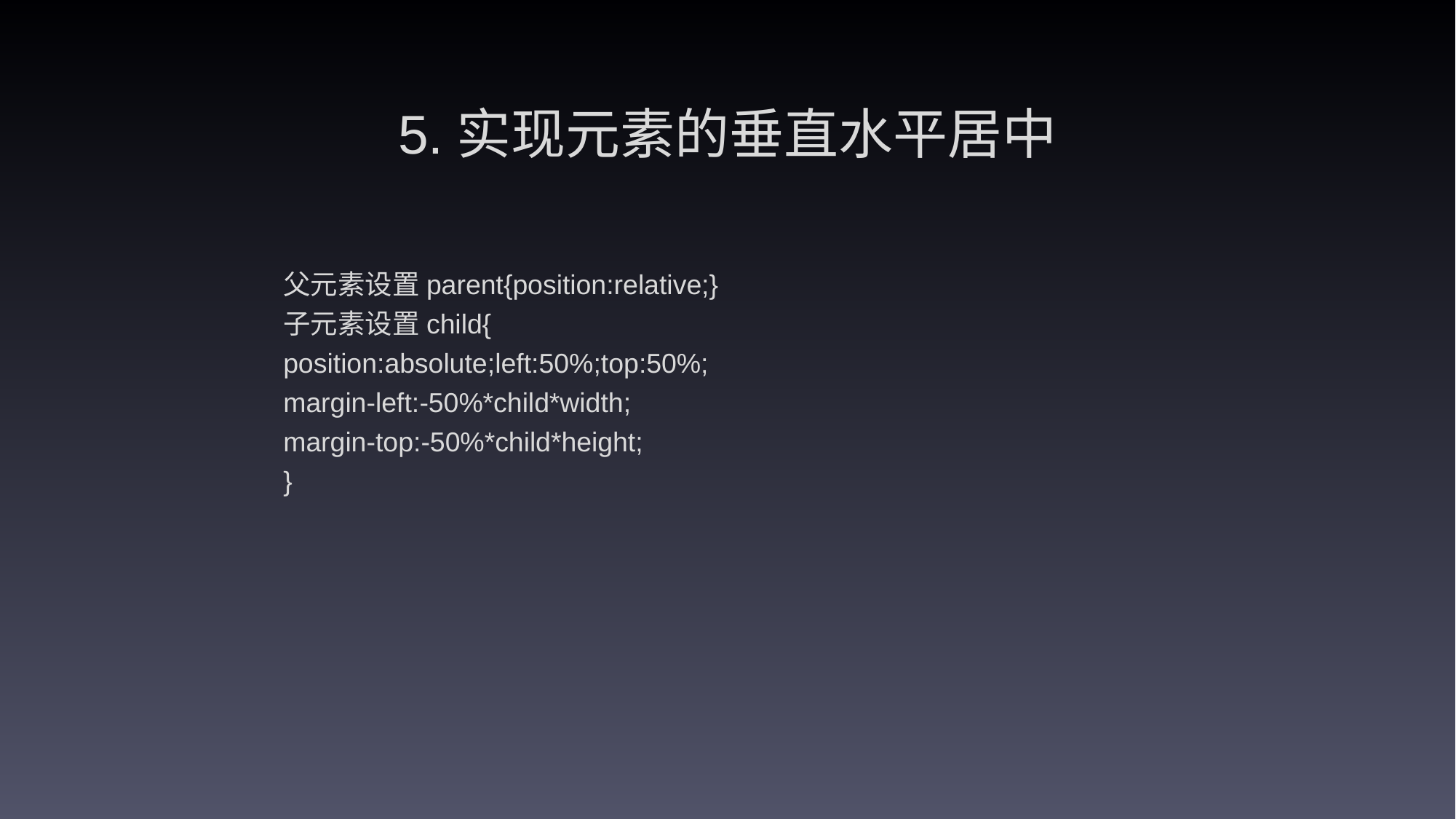

5.实现元素的垂直水平居中
父元素设置parent{position:relative;}
子元素设置child{
position:absolute;left:50%;top:50%;
margin-left:-50%*child*width;
margin-top:-50%*child*height;
}